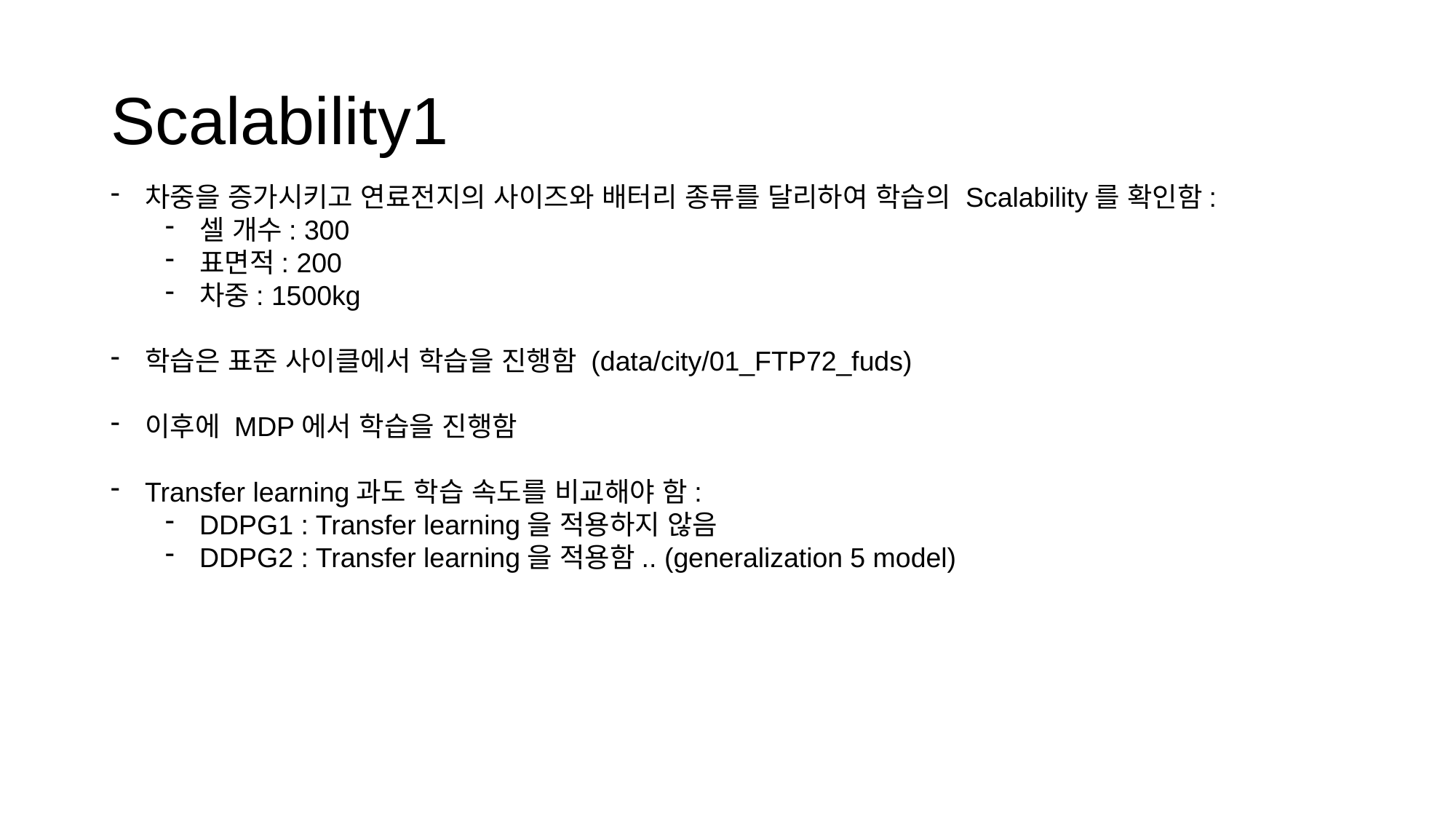

# Scalability1
차중을 증가시키고 연료전지의 사이즈와 배터리 종류를 달리하여 학습의 Scalability를 확인함:
셀 개수: 300
표면적: 200
차중: 1500kg

학습은 표준 사이클에서 학습을 진행함 (data/city/01_FTP72_fuds)

이후에 MDP에서 학습을 진행함

Transfer learning과도 학습 속도를 비교해야 함:
DDPG1 : Transfer learning을 적용하지 않음
DDPG2 : Transfer learning을 적용함.. (generalization 5 model)